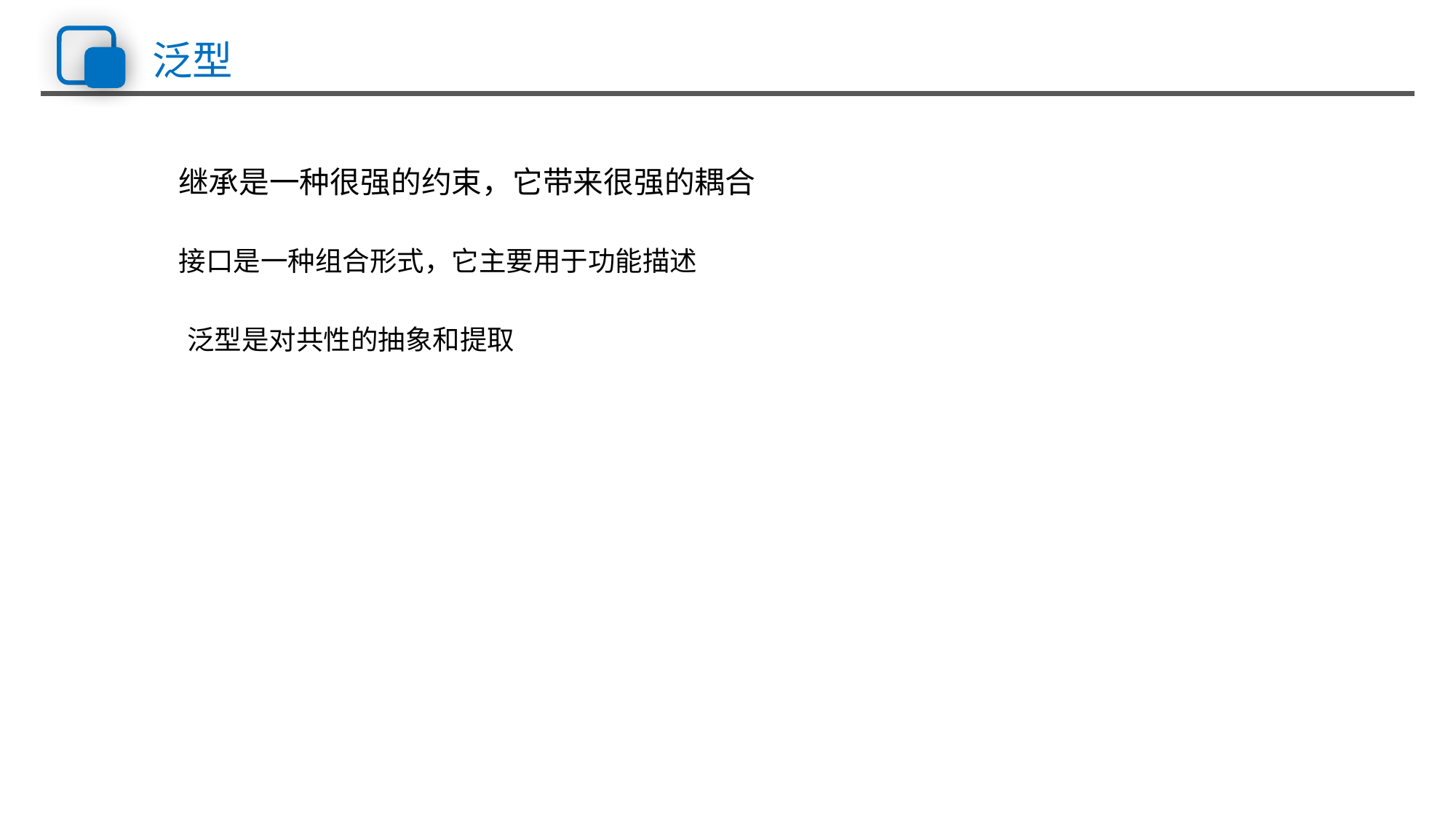

# 泛型
继承是一种很强的约束，它带来很强的耦合
接口是一种组合形式，它主要用于功能描述
泛型是对共性的抽象和提取